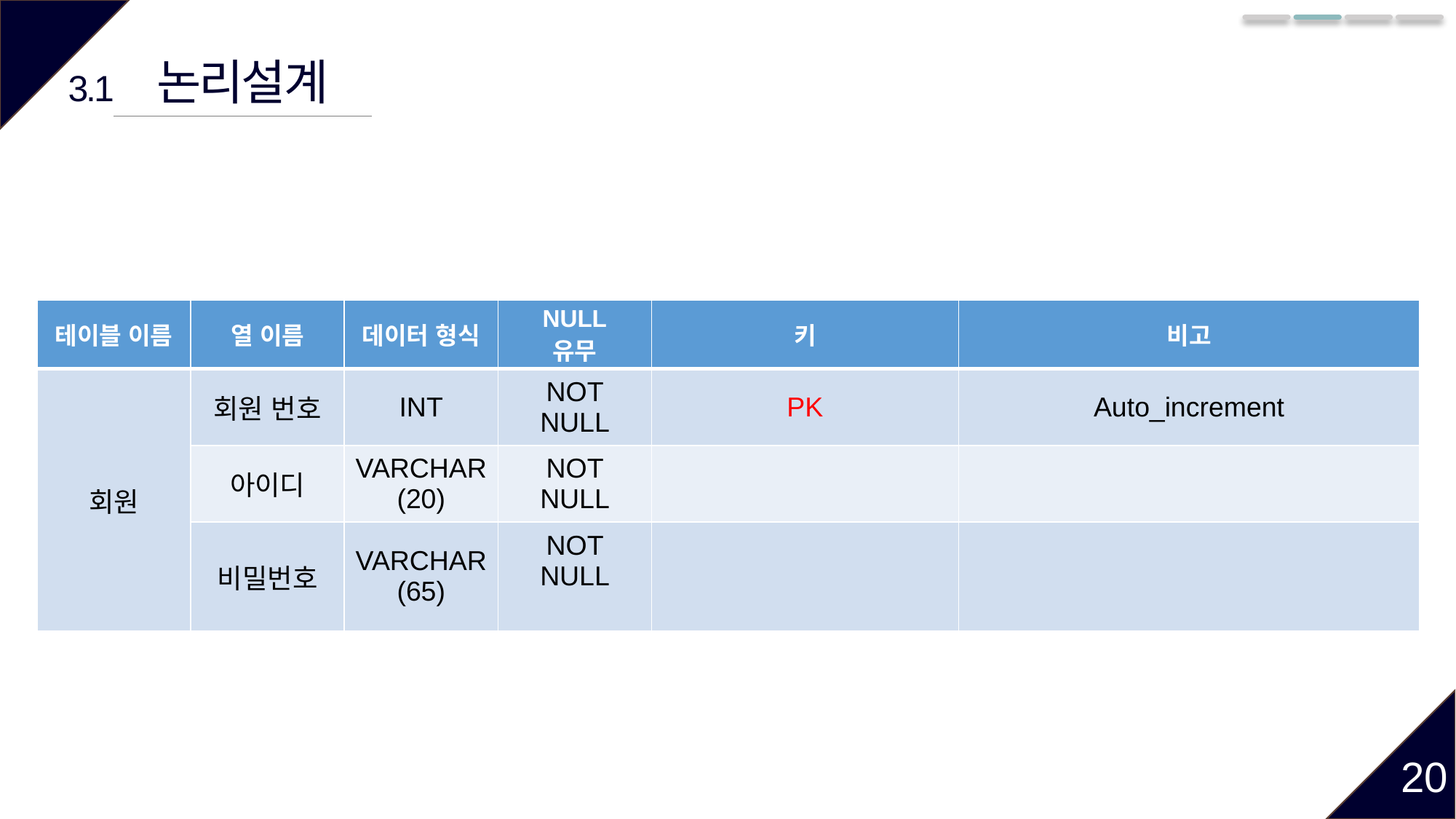

논리설계
3.1
| 테이블 이름 | 열 이름 | 데이터 형식 | NULL 유무 | 키 | 비고 |
| --- | --- | --- | --- | --- | --- |
| 회원 | 회원 번호 | INT | NOT NULL | PK | Auto\_increment |
|  | 아이디 | VARCHAR (20) | NOT NULL |  |  |
|  | 비밀번호 | VARCHAR (65) | NOT NULL |  |  |
20